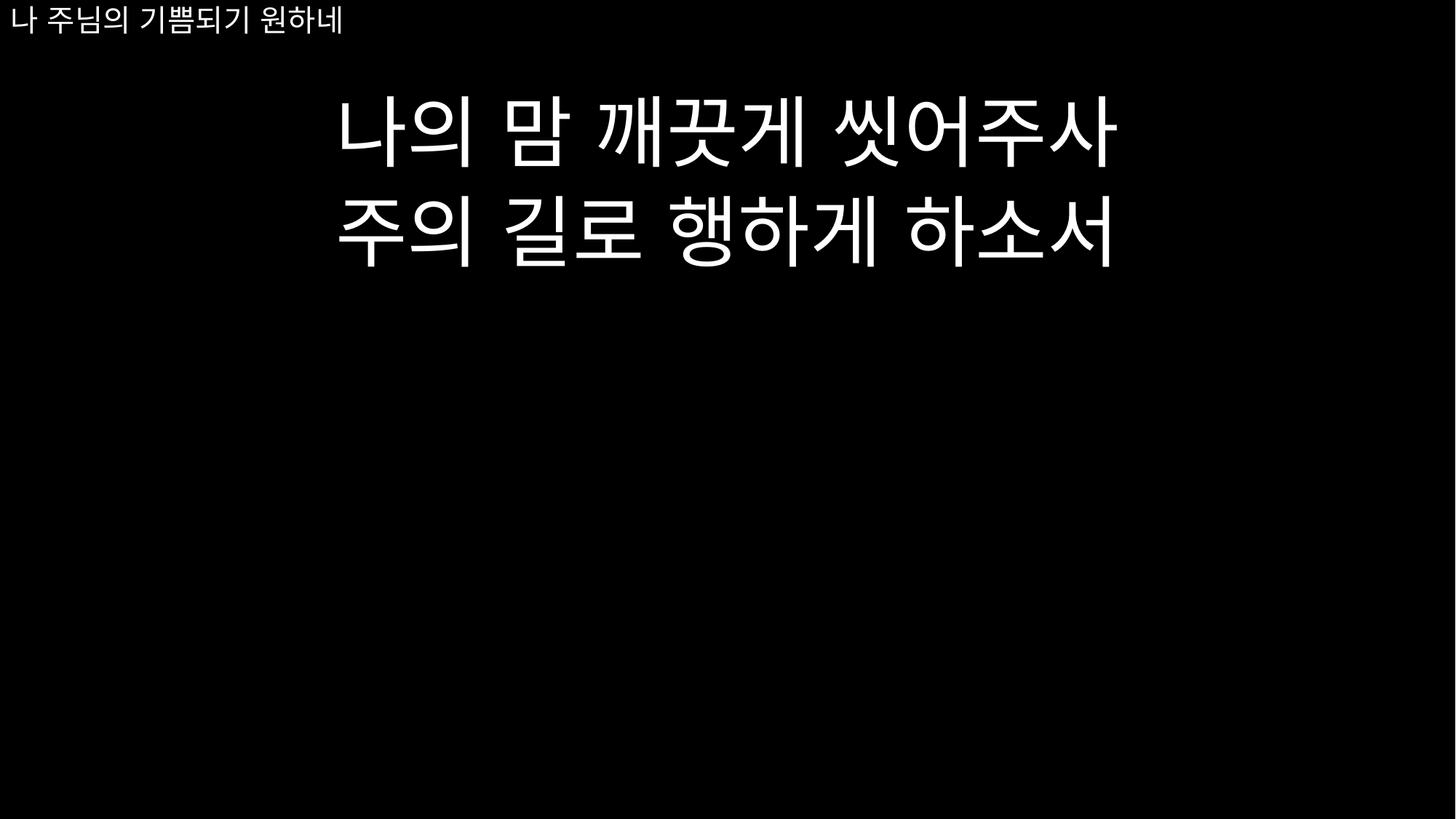

# 나 주님의 기쁨되기 원하네
나의 맘 깨끗게 씻어주사
주의 길로 행하게 하소서